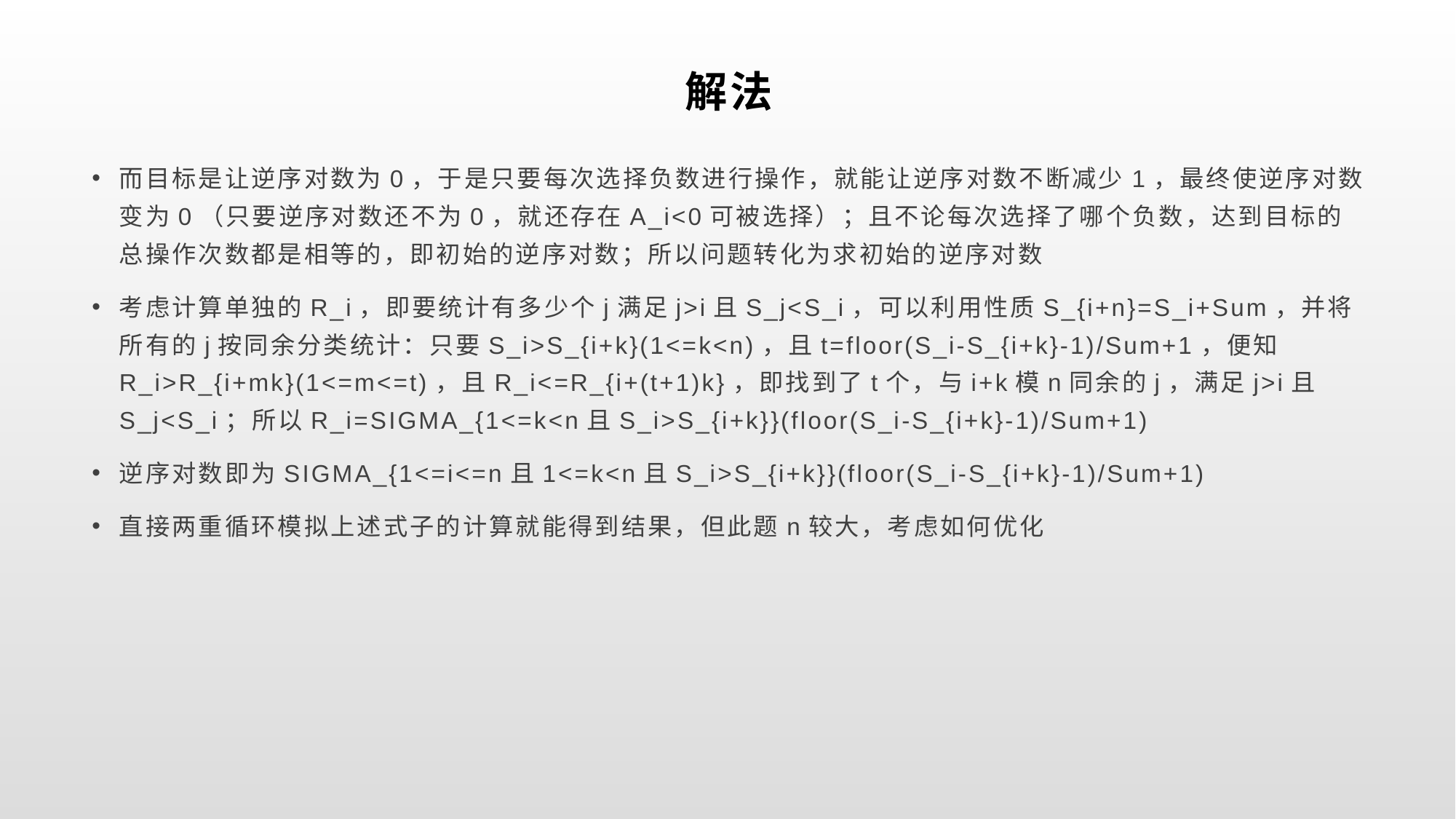

# 解法
而目标是让逆序对数为0，于是只要每次选择负数进行操作，就能让逆序对数不断减少1，最终使逆序对数变为0（只要逆序对数还不为0，就还存在A_i<0可被选择）；且不论每次选择了哪个负数，达到目标的总操作次数都是相等的，即初始的逆序对数；所以问题转化为求初始的逆序对数
考虑计算单独的R_i，即要统计有多少个j满足j>i且S_j<S_i，可以利用性质S_{i+n}=S_i+Sum，并将所有的j按同余分类统计：只要S_i>S_{i+k}(1<=k<n)，且t=floor(S_i-S_{i+k}-1)/Sum+1，便知R_i>R_{i+mk}(1<=m<=t)，且R_i<=R_{i+(t+1)k}，即找到了t个，与i+k模n同余的j，满足j>i且S_j<S_i；所以R_i=SIGMA_{1<=k<n且S_i>S_{i+k}}(floor(S_i-S_{i+k}-1)/Sum+1)
逆序对数即为SIGMA_{1<=i<=n且1<=k<n且S_i>S_{i+k}}(floor(S_i-S_{i+k}-1)/Sum+1)
直接两重循环模拟上述式子的计算就能得到结果，但此题n较大，考虑如何优化